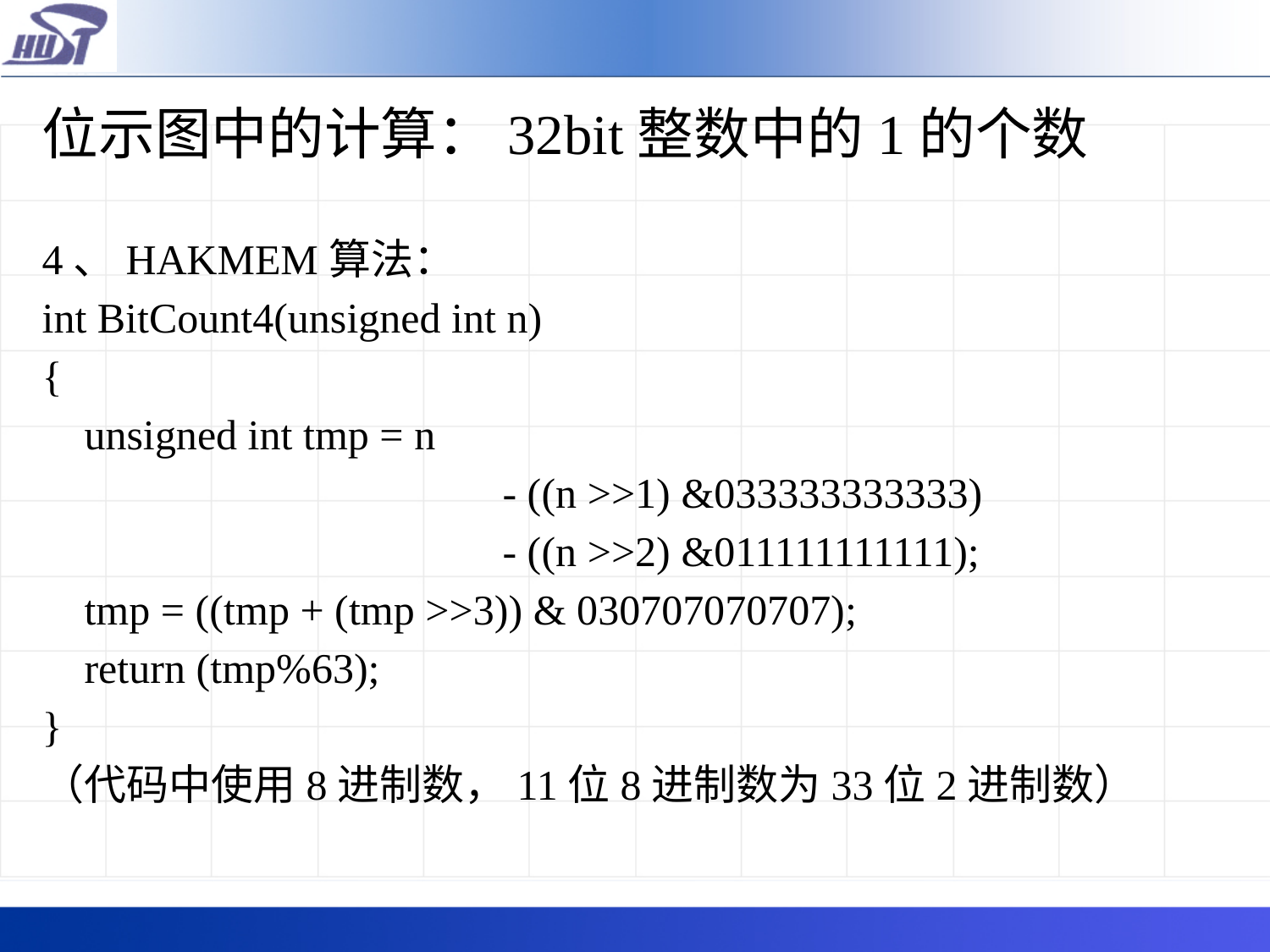

位示图中的计算：32bit整数中的1的个数

4、HAKMEM算法：
int BitCount4(unsigned int n)
{
    unsigned int tmp = n
				- ((n >>1) &033333333333)
				- ((n >>2) &011111111111);
    tmp = ((tmp + (tmp >>3)) & 030707070707);
    return (tmp%63);
}
（代码中使用8进制数，11位8进制数为33位2进制数）